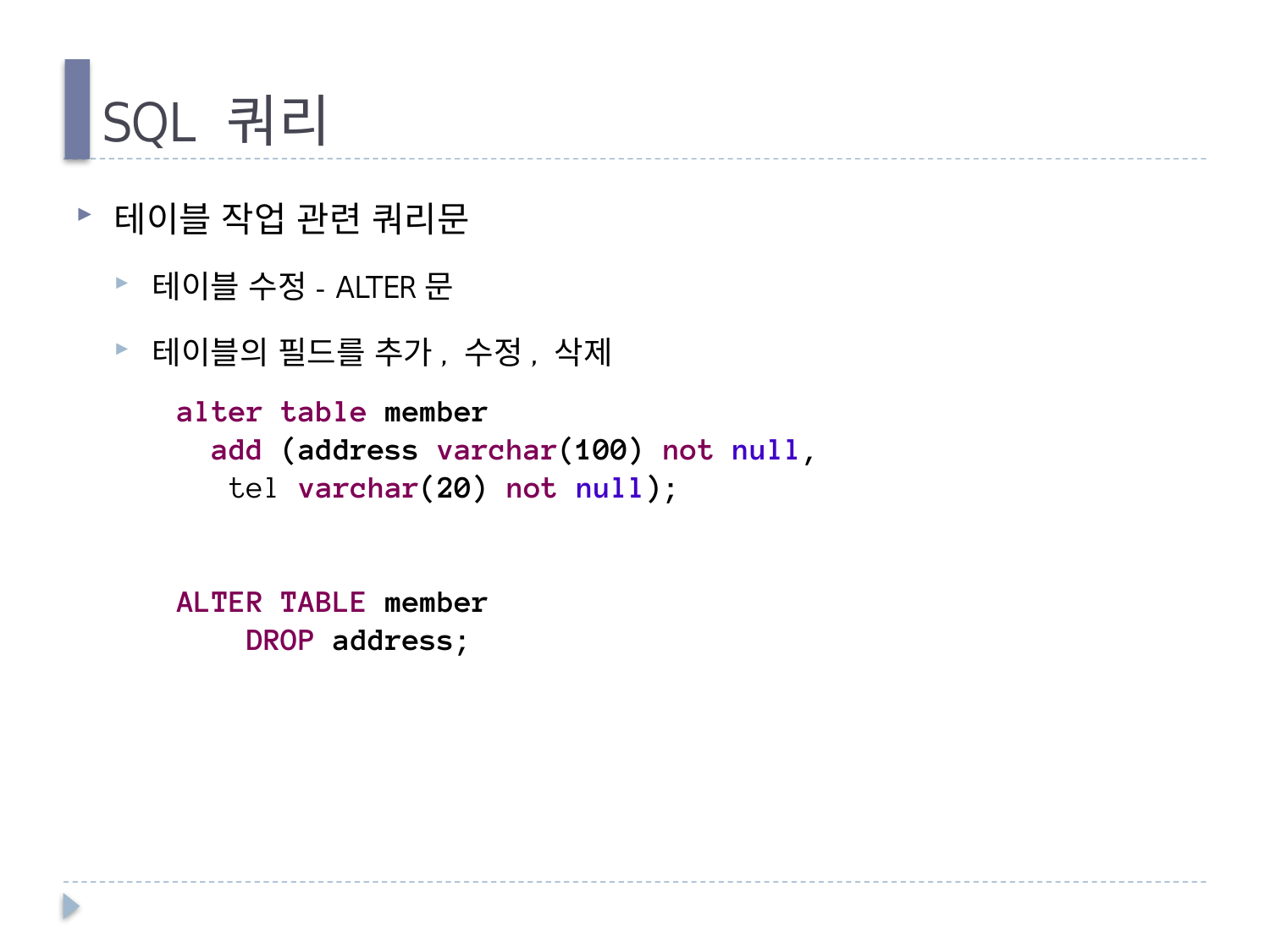

# SQL 쿼리
테이블 작업 관련 쿼리문
테이블 수정- ALTER문
테이블의 필드를 추가, 수정, 삭제

alter table member
  add (address varchar(100) not null,
   tel varchar(20) not null);

ALTER TABLE member
    DROP address;